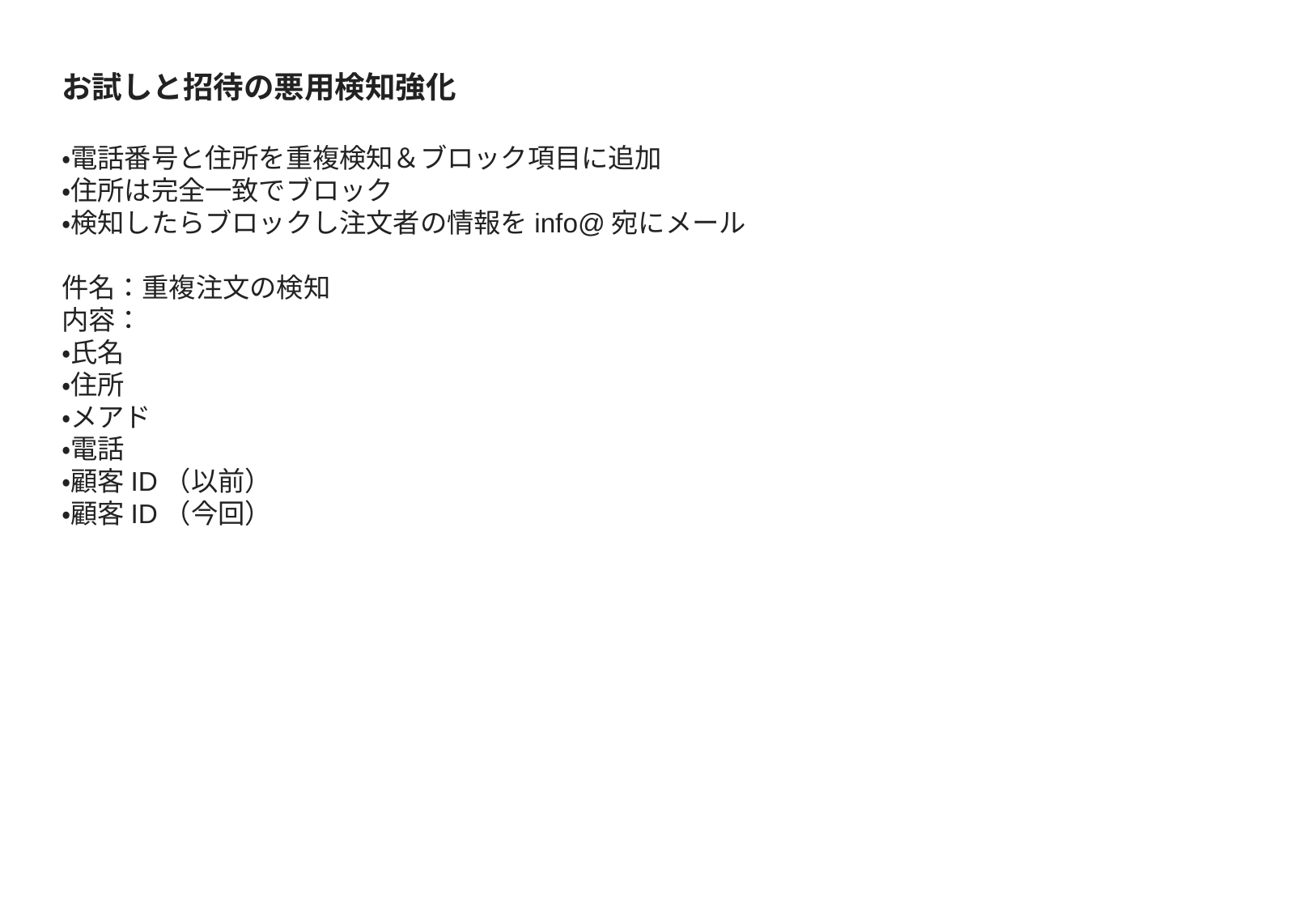

お試しと招待の悪用検知強化

・電話番号と住所を重複検知＆ブロック項目に追加
・住所は完全一致でブロック
・検知したらブロックし注文者の情報をinfo@宛にメール

件名：重複注文の検知
内容：
・氏名
・住所
・メアド
・電話
・顧客ID（以前）
・顧客ID（今回）